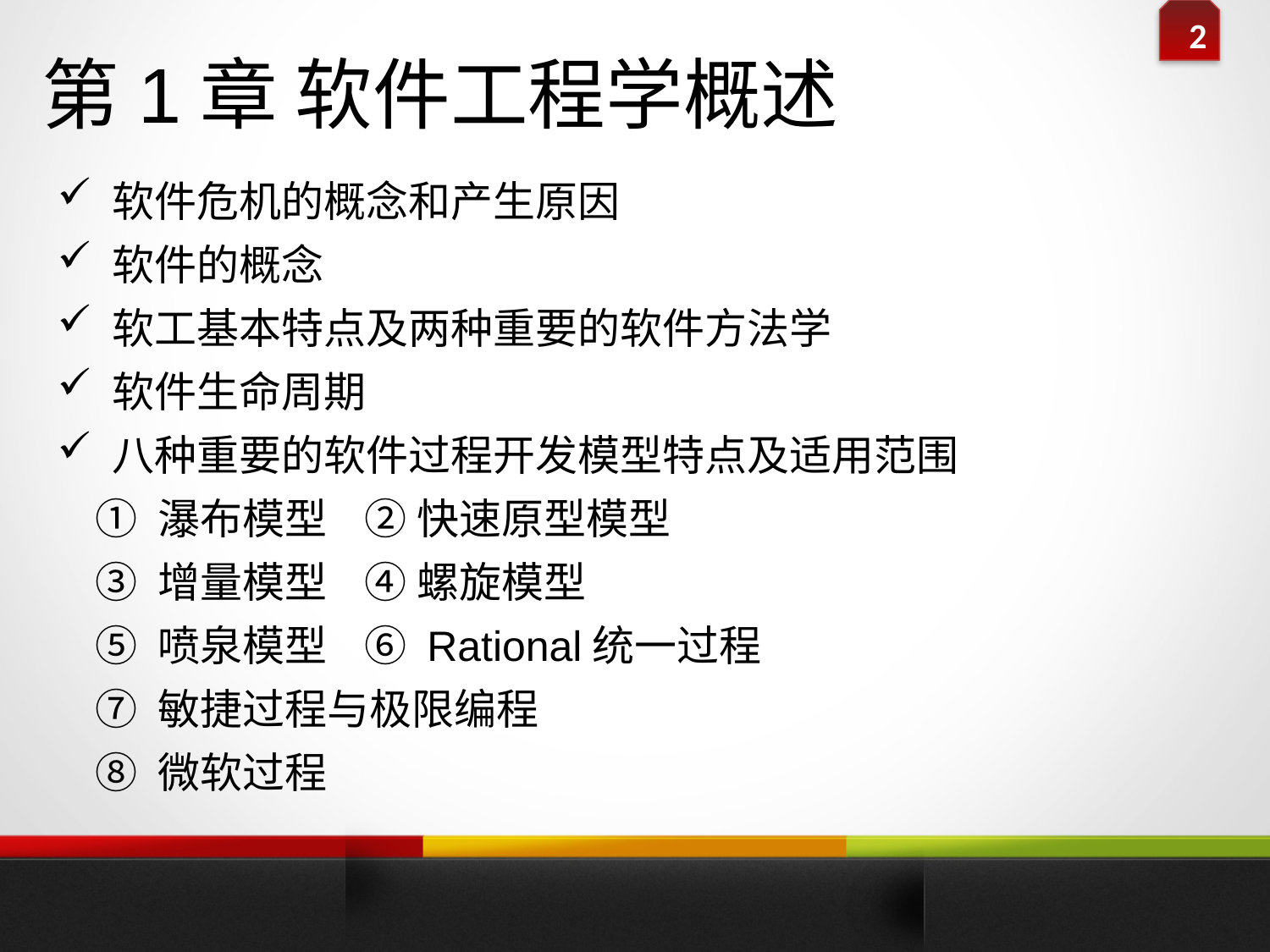

第1章 软件工程学概述
 软件危机的概念和产生原因
 软件的概念
 软工基本特点及两种重要的软件方法学
 软件生命周期
 八种重要的软件过程开发模型特点及适用范围
    ① 瀑布模型    ② 快速原型模型
    ③ 增量模型    ④ 螺旋模型
    ⑤ 喷泉模型    ⑥ Rational统一过程
    ⑦ 敏捷过程与极限编程
    ⑧ 微软过程